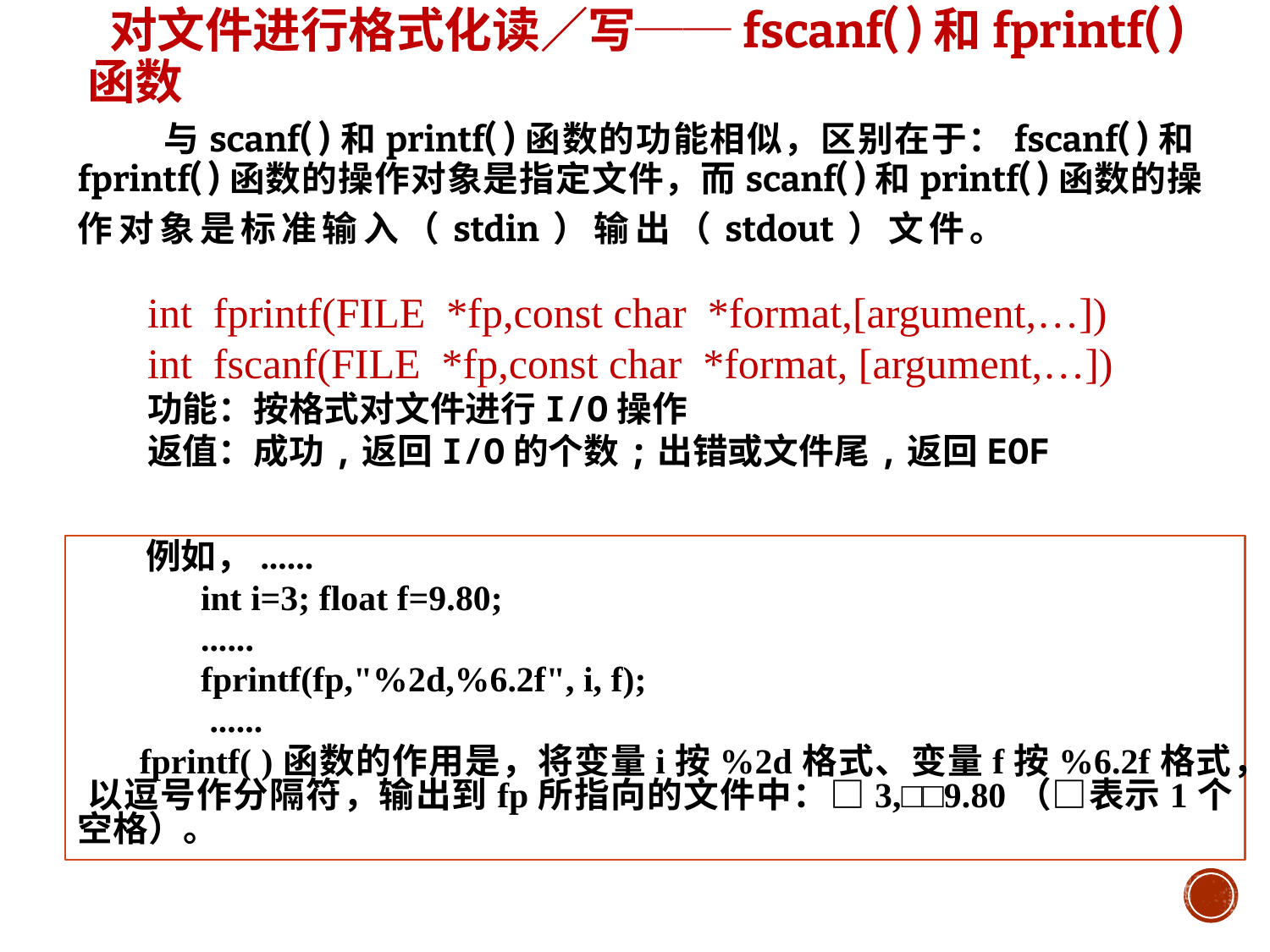

# 对文件进行格式化读／写──fscanf( )和fprintf( )函数
  与scanf( )和printf( )函数的功能相似，区别在于：fscanf( )和fprintf( )函数的操作对象是指定文件，而scanf( )和printf( )函数的操作对象是标准输入（stdin）输出（stdout）文件。
int  fprintf(FILE  *fp,const char  *format,[argument,…])
int  fscanf(FILE  *fp,const char  *format, [argument,…])功能：按格式对文件进行I/O操作
返值：成功,返回I/O的个数;出错或文件尾,返回EOF
 例如，......
        int i=3; float f=9.80;
        ......
        fprintf(fp,"%2d,%6.2f", i, f);
         ......
 fprintf( )函数的作用是，将变量i按%2d格式、变量f按%6.2f格式， 以逗号作分隔符，输出到fp所指向的文件中：□3,□□9.80（□表示1个空格）。